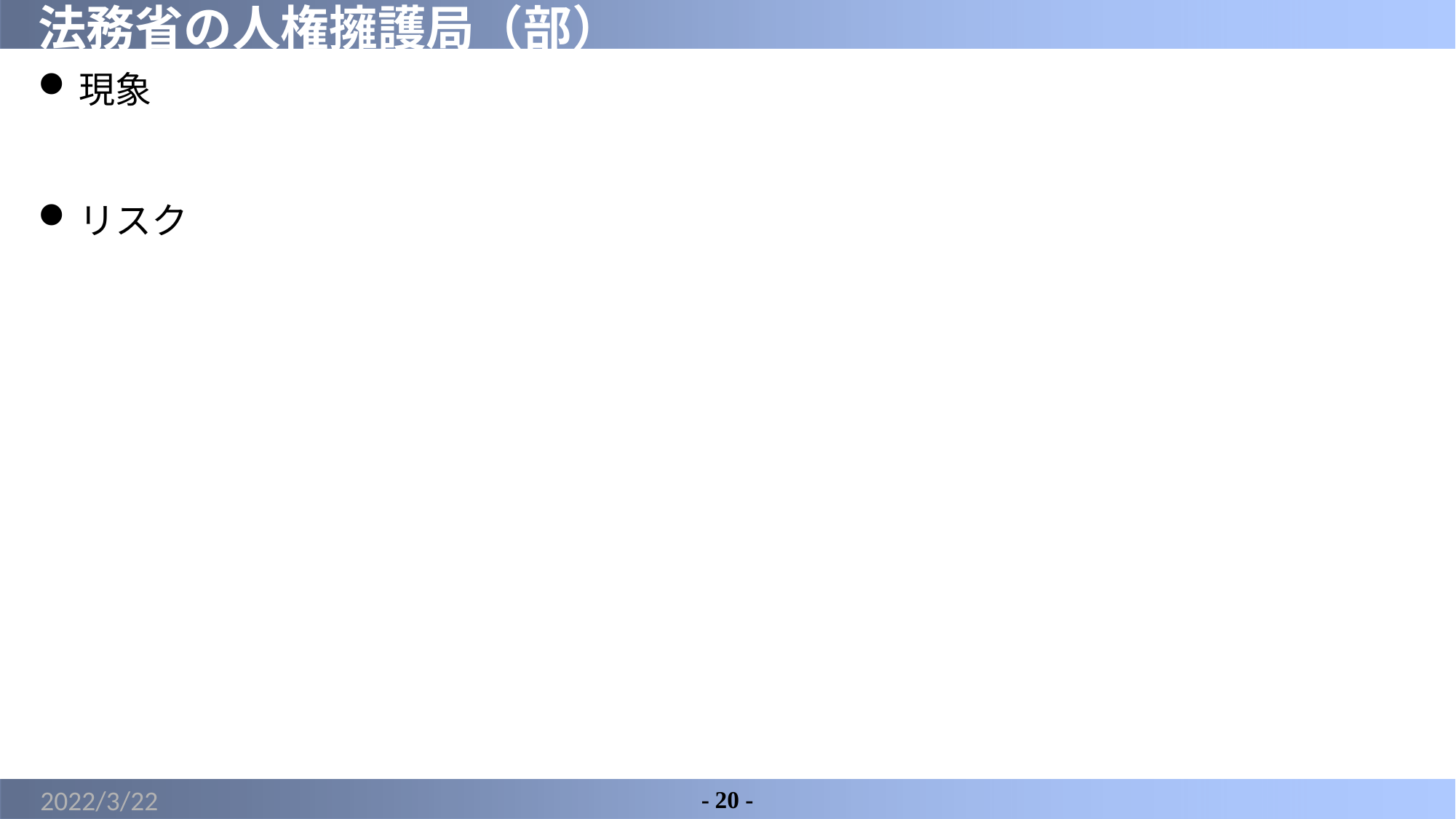

# 法務省の人権擁護局（部）
現象

リスク

2022/3/22
- 20 -